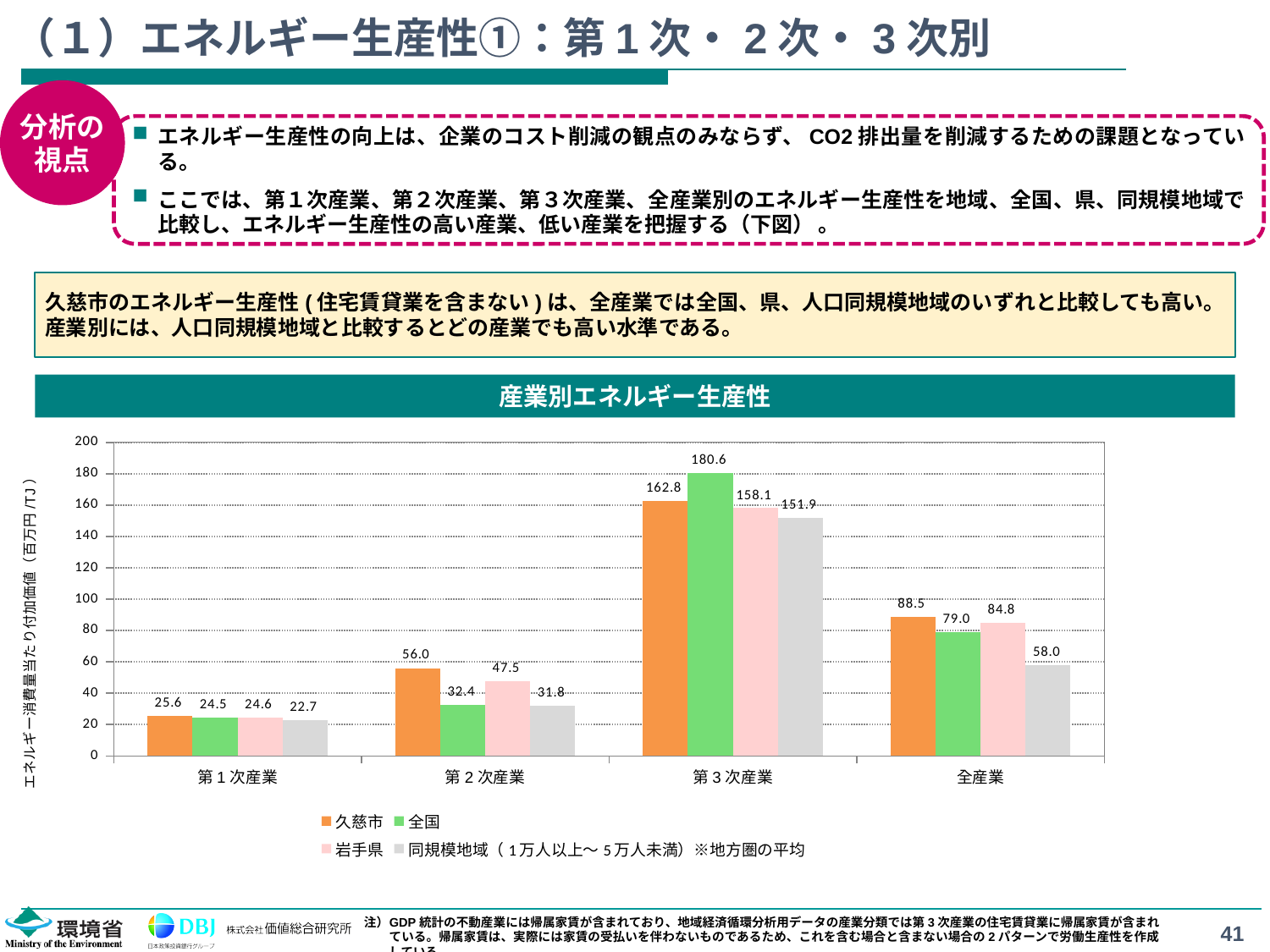

# （１）エネルギー生産性①：第1次・2次・3次別
分析の
視点
エネルギー生産性の向上は、企業のコスト削減の観点のみならず、CO2排出量を削減するための課題となっている。
ここでは、第１次産業、第２次産業、第３次産業、全産業別のエネルギー生産性を地域、全国、県、同規模地域で比較し、エネルギー生産性の高い産業、低い産業を把握する（下図） 。
久慈市のエネルギー生産性(住宅賃貸業を含まない)は、全産業では全国、県、人口同規模地域のいずれと比較しても高い。産業別には、人口同規模地域と比較するとどの産業でも高い水準である。
産業別エネルギー生産性

### Chart

| Category | 久慈市 | 全国 | 岩手県 | 同規模地域（1万人以上～5万人未満）※地方圏の平均 |
|---|---|---|---|---|
| 第1次産業 | 25.562745240366237 | 24.547897889348334 | 24.64714442811079 | 22.67749129781709 |
| 第2次産業 | 56.00492545905995 | 32.37086722065857 | 47.484093533320255 | 31.79860569256798 |
| 第3次産業 | 162.77503747880246 | 180.63026590425812 | 158.1164227069035 | 151.87479670444344 |
| 全産業 | 88.46851992552001 | 78.97276530356095 | 84.82088595036788 | 57.95765088310934 |
注）	GDP統計の不動産業には帰属家賃が含まれており、地域経済循環分析用データの産業分類では第3次産業の住宅賃貸業に帰属家賃が含まれている。帰属家賃は、実際には家賃の受払いを伴わないものであるため、これを含む場合と含まない場合の2パターンで労働生産性を作成している。
41